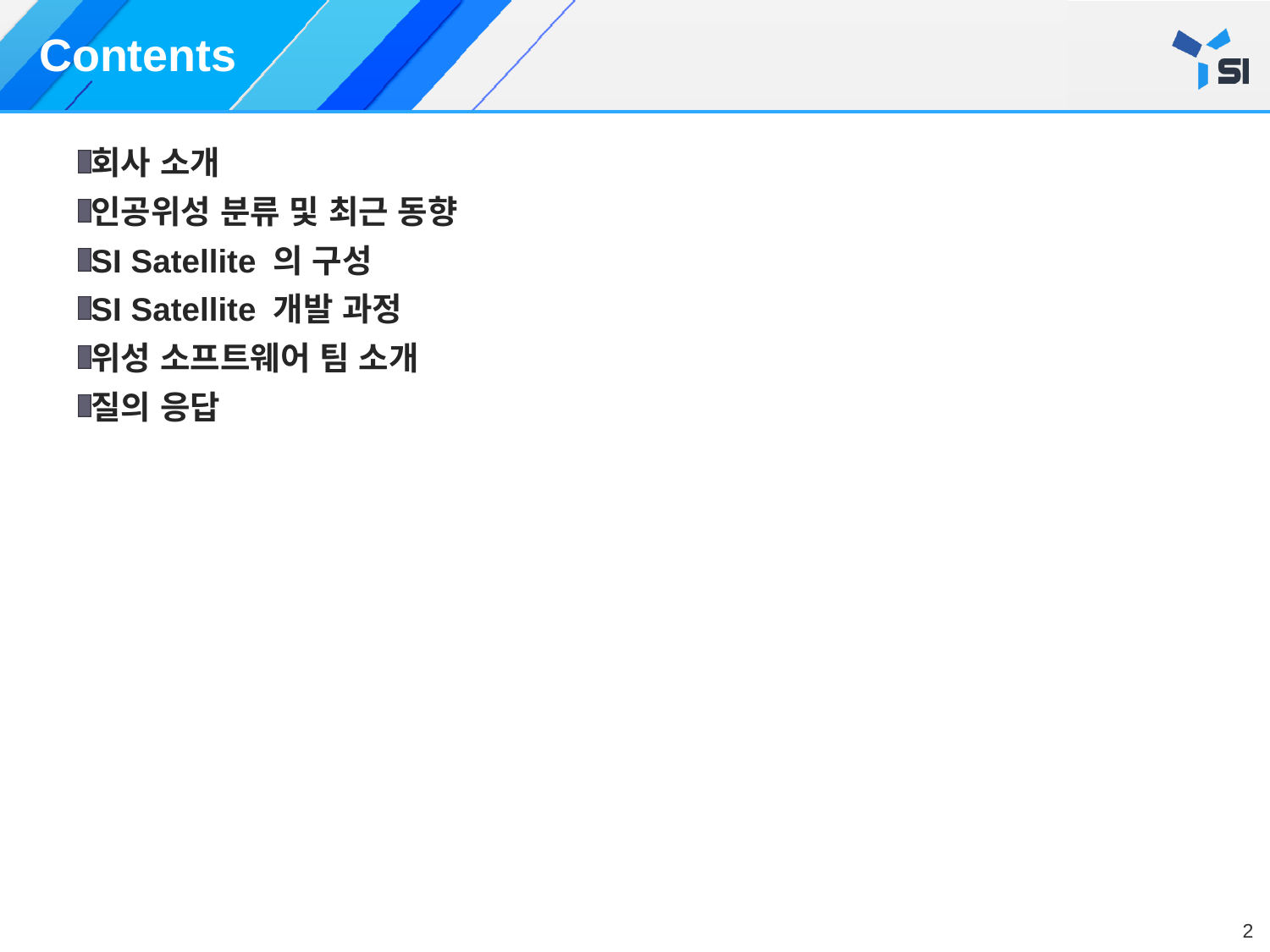

# Contents
회사 소개
인공위성 분류 및 최근 동향
SI Satellite 의 구성
SI Satellite 개발 과정
위성 소프트웨어 팀 소개
질의 응답